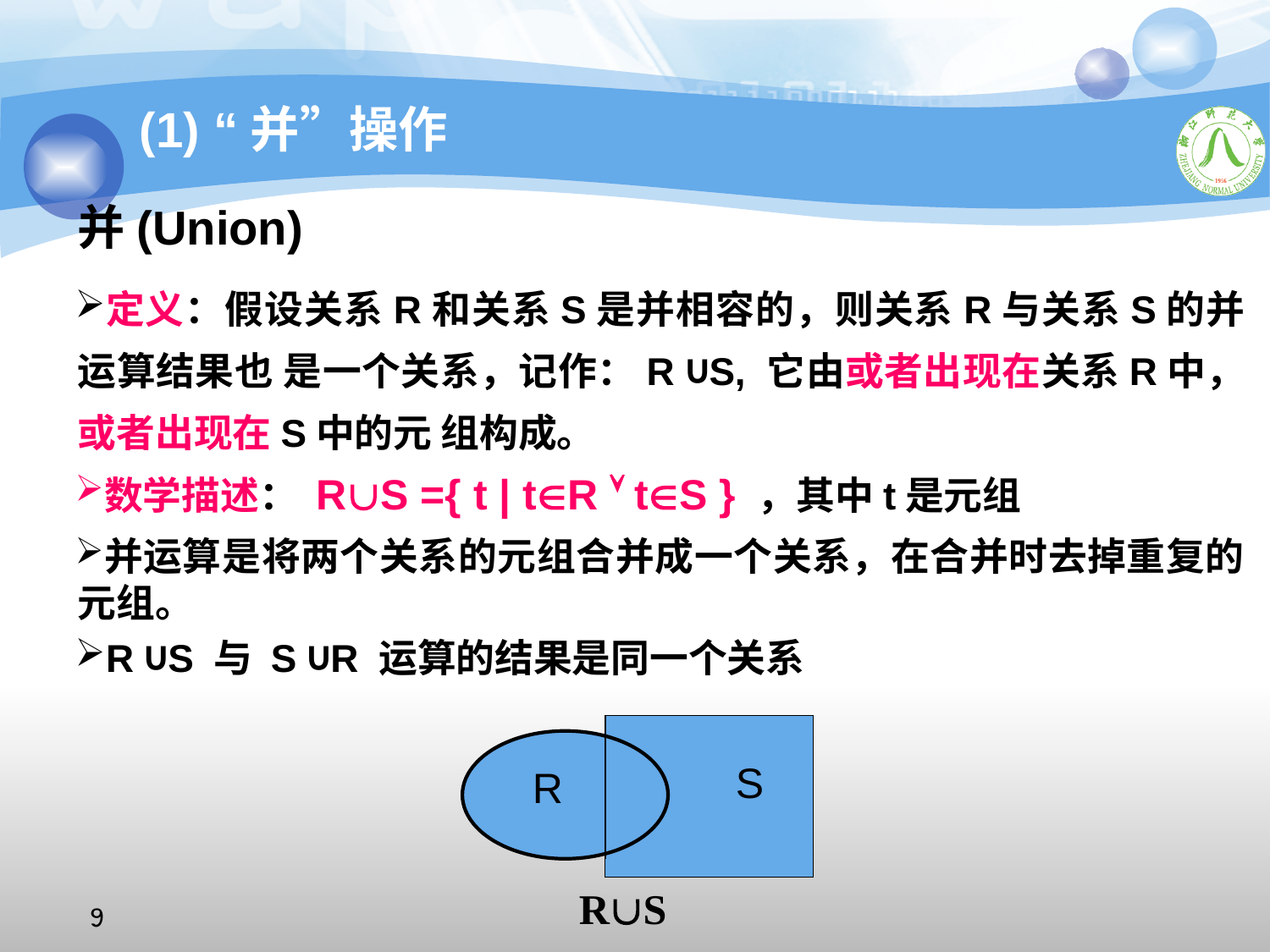

(1) “并”操作
并(Union)
定义：假设关系R和关系S是并相容的，则关系R与关系S的并运算结果也 是一个关系，记作：R ∪S, 它由或者出现在关系R中，或者出现在S中的元 组构成。
数学描述： R∪S ={ t | t∈R ∨ t∈S } ，其中t是元组
并运算是将两个关系的元组合并成一个关系，在合并时去掉重复的元组。
R ∪S 与 S ∪R 运算的结果是同一个关系

S
R
9
R∪S